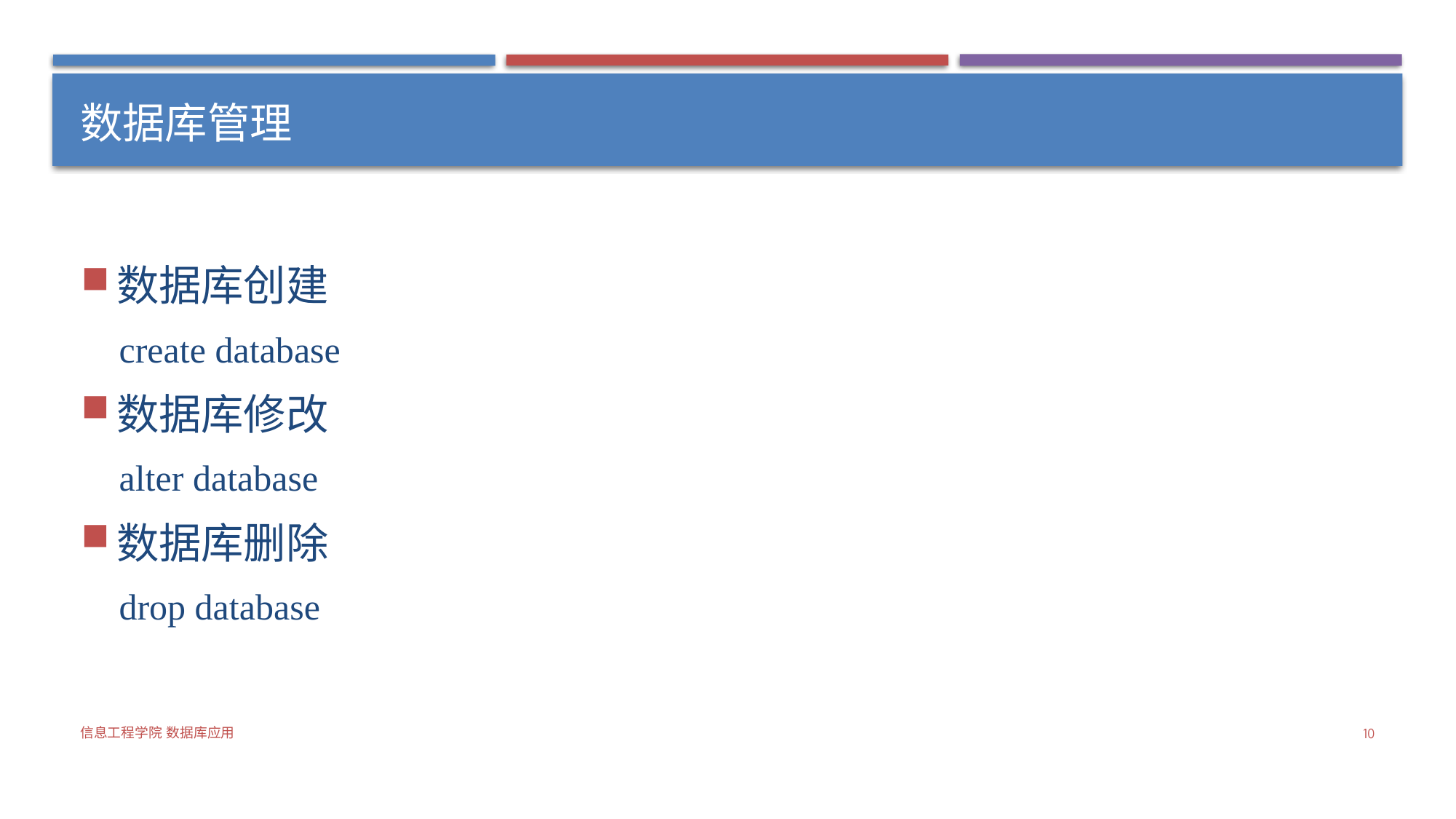

# 数据库管理
数据库创建
create database
数据库修改
alter database
数据库删除
drop database
信息工程学院 数据库应用
10